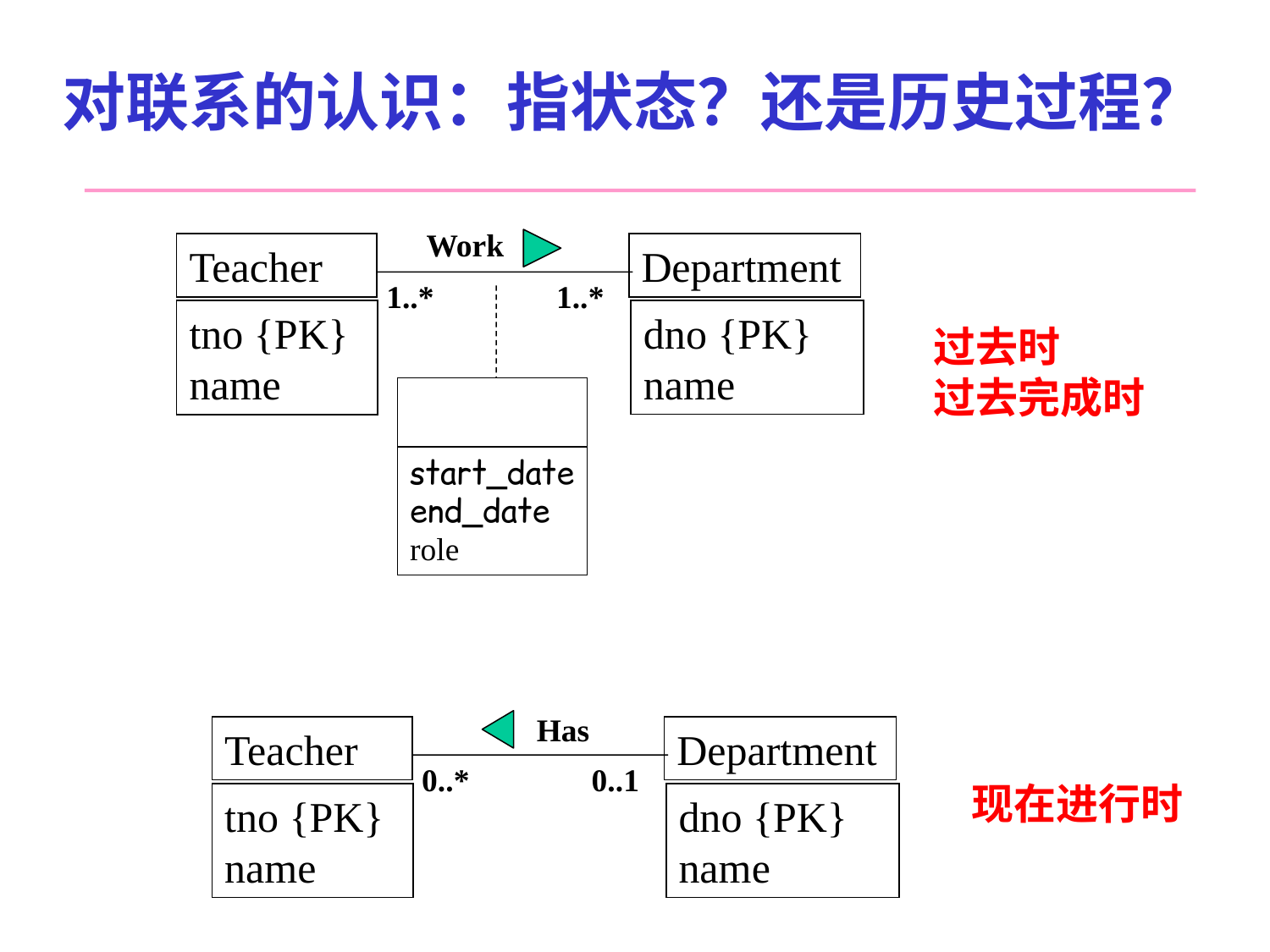

# 对联系的认识：指状态？还是历史过程？
Work

Teacher
tno {PK}
name
Department
1..*
1..*

start_date
end_date
role
dno {PK}
name
过去时
过去完成时
Has

Teacher
tno {PK}
name
Department
0..*
0..1

dno {PK}
name
现在进行时